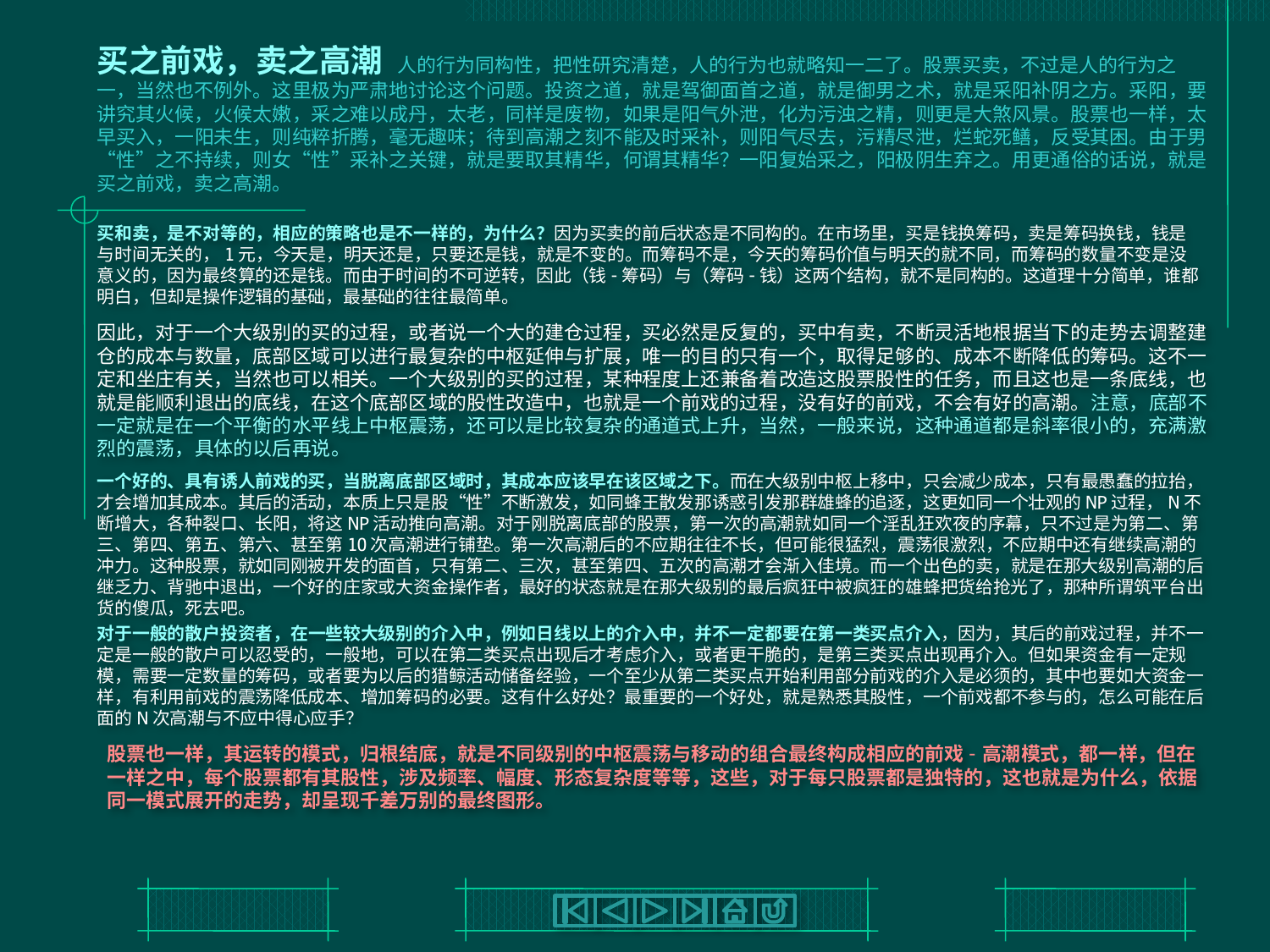

# 买之前戏，卖之高潮  人的行为同构性，把性研究清楚，人的行为也就略知一二了。股票买卖，不过是人的行为之一，当然也不例外。这里极为严肃地讨论这个问题。投资之道，就是驾御面首之道，就是御男之术，就是采阳补阴之方。采阳，要讲究其火候，火候太嫩，采之难以成丹，太老，同样是废物，如果是阳气外泄，化为污浊之精，则更是大煞风景。股票也一样，太早买入，一阳未生，则纯粹折腾，毫无趣味；待到高潮之刻不能及时采补，则阳气尽去，污精尽泄，烂蛇死鳝，反受其困。由于男“性”之不持续，则女“性”采补之关键，就是要取其精华，何谓其精华？一阳复始采之，阳极阴生弃之。用更通俗的话说，就是买之前戏，卖之高潮。
买和卖，是不对等的，相应的策略也是不一样的，为什么？因为买卖的前后状态是不同构的。在市场里，买是钱换筹码，卖是筹码换钱，钱是与时间无关的，1元，今天是，明天还是，只要还是钱，就是不变的。而筹码不是，今天的筹码价值与明天的就不同，而筹码的数量不变是没意义的，因为最终算的还是钱。而由于时间的不可逆转，因此（钱-筹码）与（筹码-钱）这两个结构，就不是同构的。这道理十分简单，谁都明白，但却是操作逻辑的基础，最基础的往往最简单。
因此，对于一个大级别的买的过程，或者说一个大的建仓过程，买必然是反复的，买中有卖，不断灵活地根据当下的走势去调整建仓的成本与数量，底部区域可以进行最复杂的中枢延伸与扩展，唯一的目的只有一个，取得足够的、成本不断降低的筹码。这不一定和坐庄有关，当然也可以相关。一个大级别的买的过程，某种程度上还兼备着改造这股票股性的任务，而且这也是一条底线，也就是能顺利退出的底线，在这个底部区域的股性改造中，也就是一个前戏的过程，没有好的前戏，不会有好的高潮。注意，底部不一定就是在一个平衡的水平线上中枢震荡，还可以是比较复杂的通道式上升，当然，一般来说，这种通道都是斜率很小的，充满激烈的震荡，具体的以后再说。
一个好的、具有诱人前戏的买，当脱离底部区域时，其成本应该早在该区域之下。而在大级别中枢上移中，只会减少成本，只有最愚蠢的拉抬，才会增加其成本。其后的活动，本质上只是股“性”不断激发，如同蜂王散发那诱惑引发那群雄蜂的追逐，这更如同一个壮观的NP过程，N不断增大，各种裂口、长阳，将这NP活动推向高潮。对于刚脱离底部的股票，第一次的高潮就如同一个淫乱狂欢夜的序幕，只不过是为第二、第三、第四、第五、第六、甚至第10次高潮进行铺垫。第一次高潮后的不应期往往不长，但可能很猛烈，震荡很激烈，不应期中还有继续高潮的冲力。这种股票，就如同刚被开发的面首，只有第二、三次，甚至第四、五次的高潮才会渐入佳境。而一个出色的卖，就是在那大级别高潮的后继乏力、背驰中退出，一个好的庄家或大资金操作者，最好的状态就是在那大级别的最后疯狂中被疯狂的雄蜂把货给抢光了，那种所谓筑平台出货的傻瓜，死去吧。
对于一般的散户投资者，在一些较大级别的介入中，例如日线以上的介入中，并不一定都要在第一类买点介入，因为，其后的前戏过程，并不一定是一般的散户可以忍受的，一般地，可以在第二类买点出现后才考虑介入，或者更干脆的，是第三类买点出现再介入。但如果资金有一定规模，需要一定数量的筹码，或者要为以后的猎鲸活动储备经验，一个至少从第二类买点开始利用部分前戏的介入是必须的，其中也要如大资金一样，有利用前戏的震荡降低成本、增加筹码的必要。这有什么好处？最重要的一个好处，就是熟悉其股性，一个前戏都不参与的，怎么可能在后面的N次高潮与不应中得心应手？
股票也一样，其运转的模式，归根结底，就是不同级别的中枢震荡与移动的组合最终构成相应的前戏-高潮模式，都一样，但在一样之中，每个股票都有其股性，涉及频率、幅度、形态复杂度等等，这些，对于每只股票都是独特的，这也就是为什么，依据同一模式展开的走势，却呈现千差万别的最终图形。